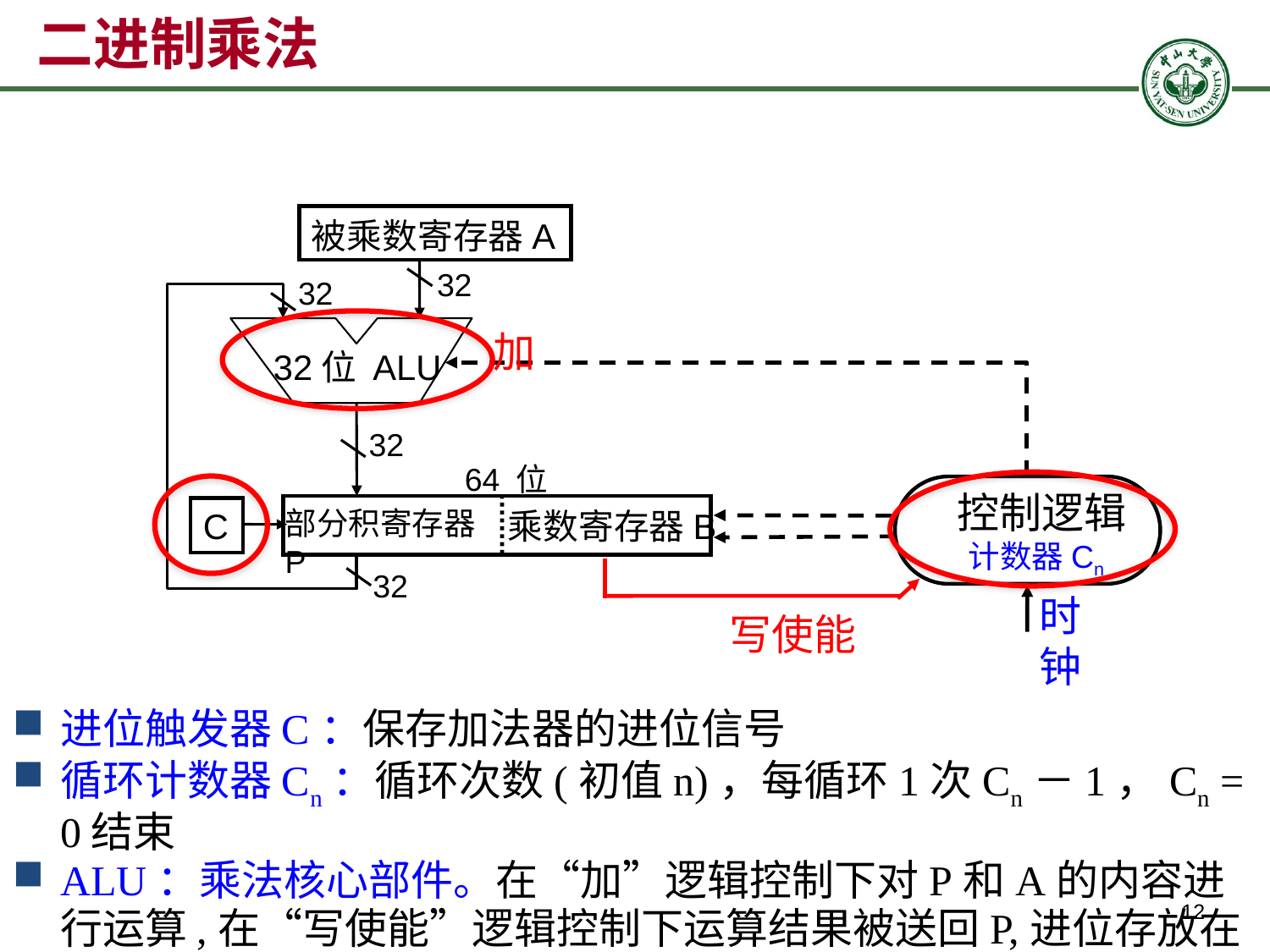

# 二进制乘法

被乘数寄存器A

32

32

加
32位 ALU

32

64 位

控制逻辑

C
部分积寄存器P
乘数寄存器B

计数器Cn
32

时钟

写使能
进位触发器C：保存加法器的进位信号
循环计数器Cn：循环次数(初值n)，每循环1次Cn－1，Cn = 0结束
ALU：乘法核心部件。在“加”逻辑控制下对P和A的内容进行运算,在“写使能”逻辑控制下运算结果被送回P,进位存放在C中